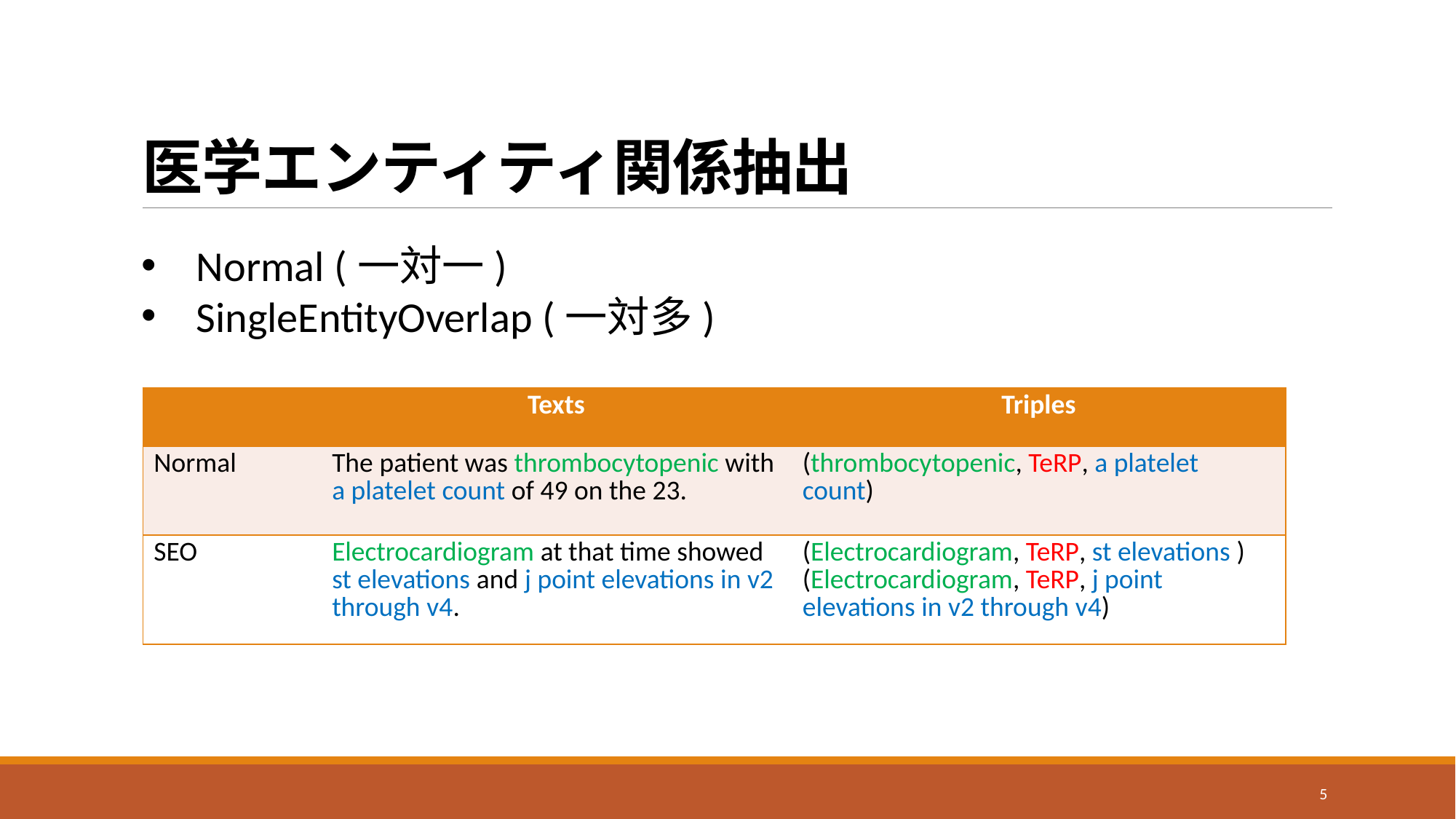

# 医学エンティティ関係抽出
Normal (一対一)
SingleEntityOverlap (一対多)

|  | Texts | Triples |
| --- | --- | --- |
| Normal | The patient was thrombocytopenic with a platelet count of 49 on the 23. | (thrombocytopenic, TeRP, a platelet count) |
| SEO | Electrocardiogram at that time showed st elevations and j point elevations in v2 through v4. | (Electrocardiogram, TeRP, st elevations ) (Electrocardiogram, TeRP, j point elevations in v2 through v4) |
5